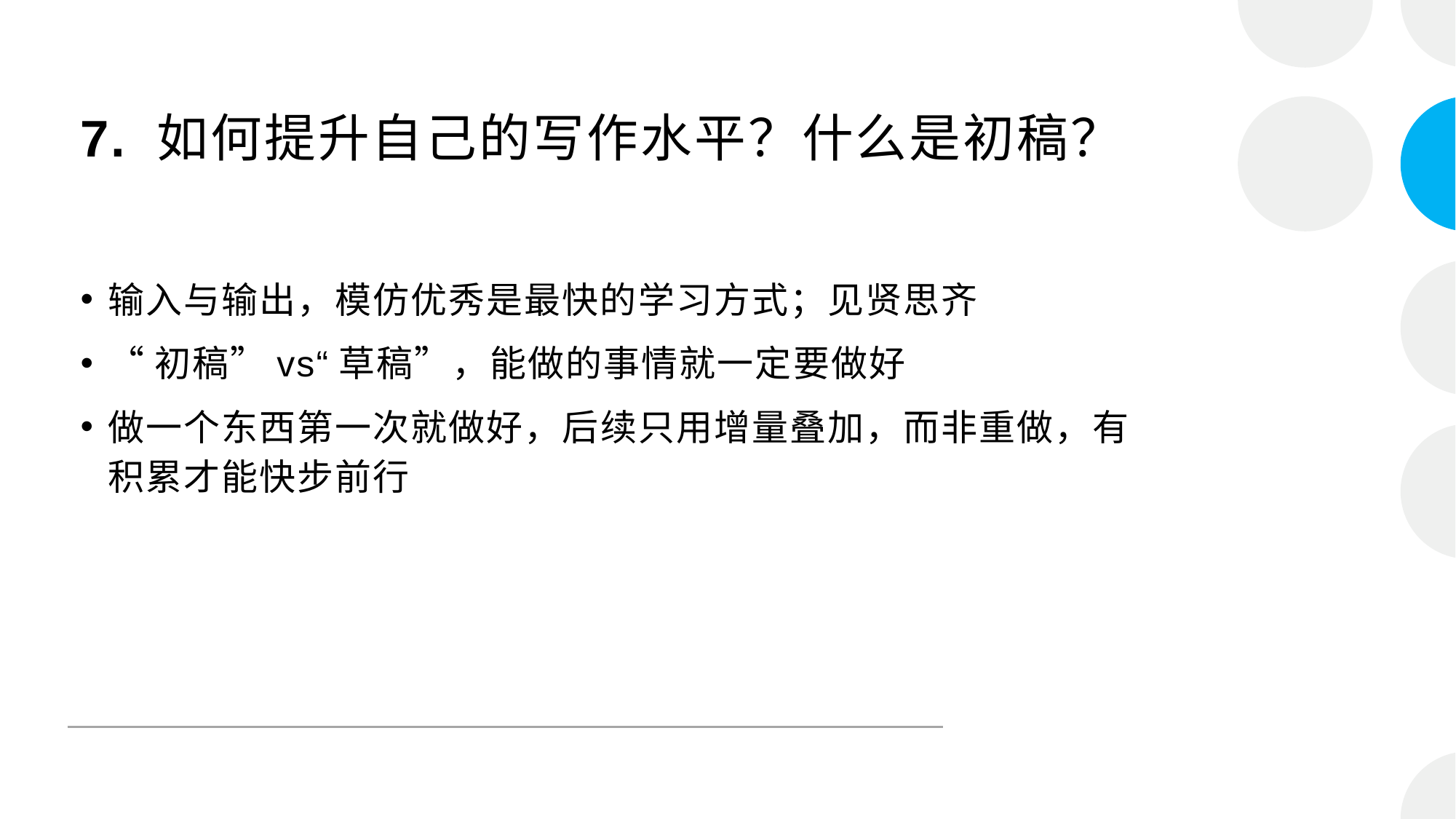

# 7. 如何提升自己的写作水平？什么是初稿？
输入与输出，模仿优秀是最快的学习方式；见贤思齐
“初稿”vs“草稿”，能做的事情就一定要做好
做一个东西第一次就做好，后续只用增量叠加，而非重做，有积累才能快步前行